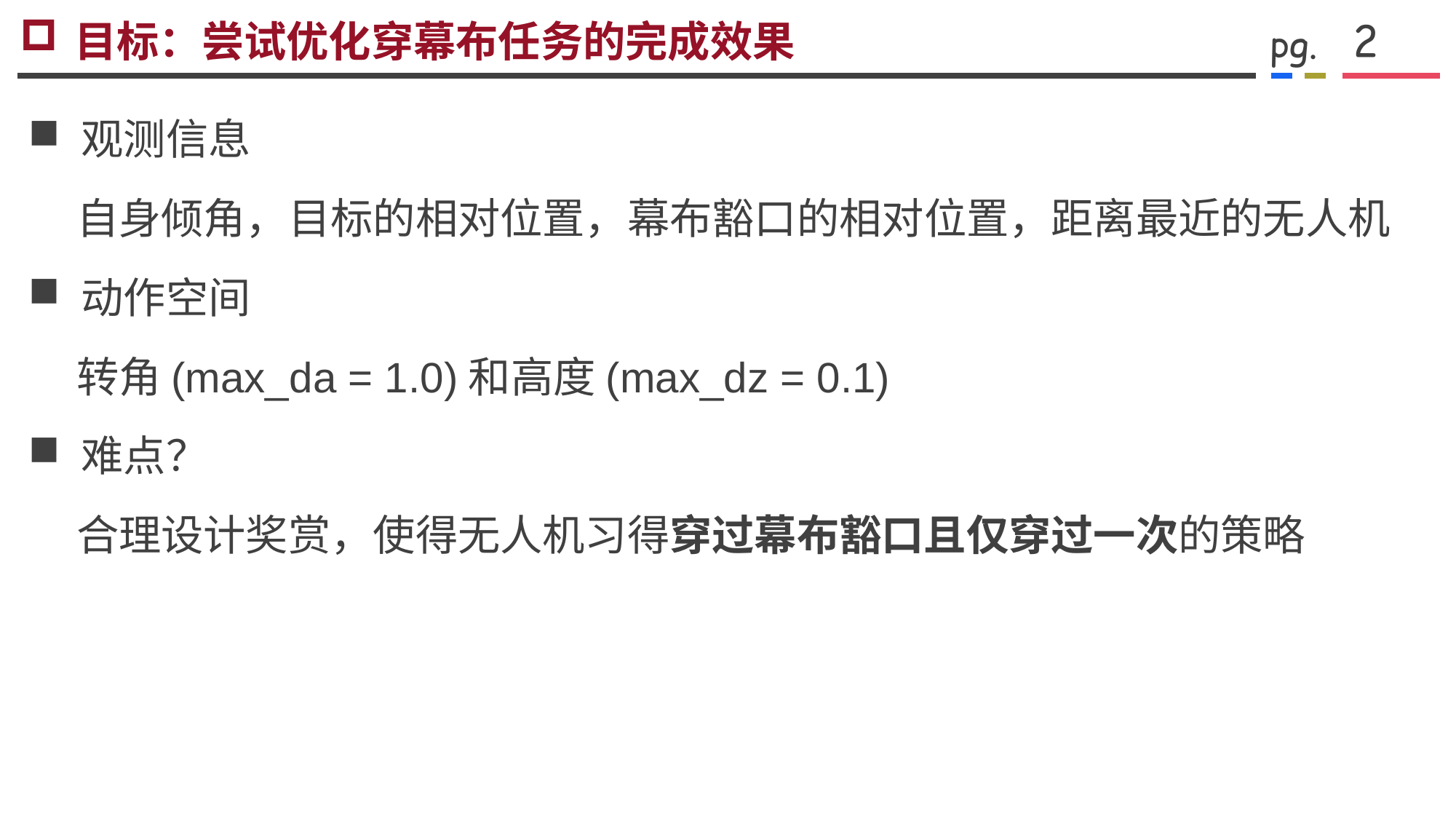

# 目标：尝试优化穿幕布任务的完成效果
2
观测信息
    自身倾角，目标的相对位置，幕布豁口的相对位置，距离最近的无人机
动作空间
    转角(max_da = 1.0)和高度(max_dz = 0.1)
难点？
    合理设计奖赏，使得无人机习得穿过幕布豁口且仅穿过一次的策略